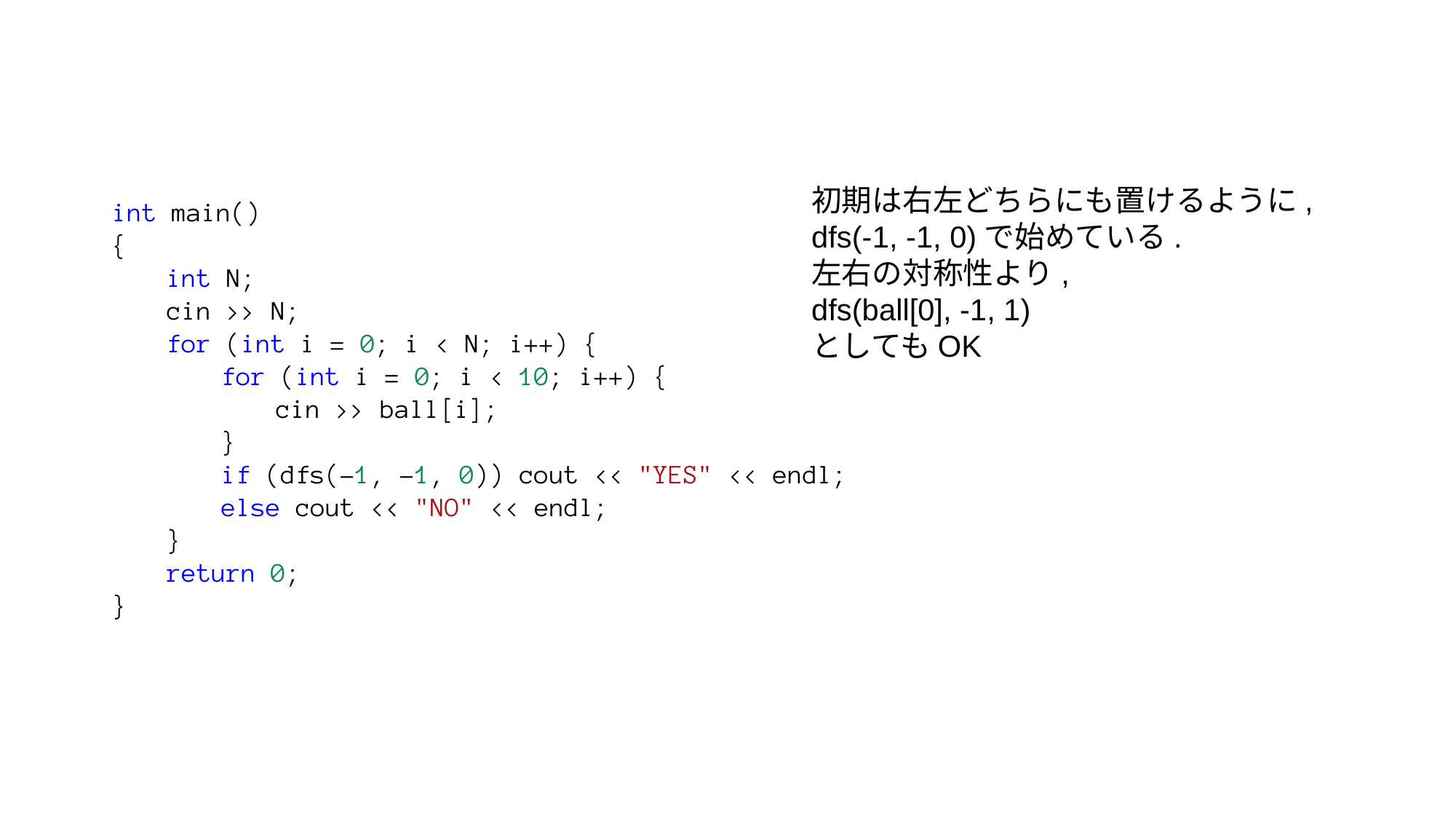

初期は右左どちらにも置けるように,
dfs(-1, -1, 0)で始めている.
左右の対称性より,
dfs(ball[0], -1, 1)
としてもOK
int main()
{
int N;
cin >> N;
for (int i = 0; i < N; i++) {
for (int i = 0; i < 10; i++) {
cin >> ball[i];
}
if (dfs(-1, -1, 0)) cout << "YES" << endl;
else cout << "NO" << endl;
}
return 0;
}